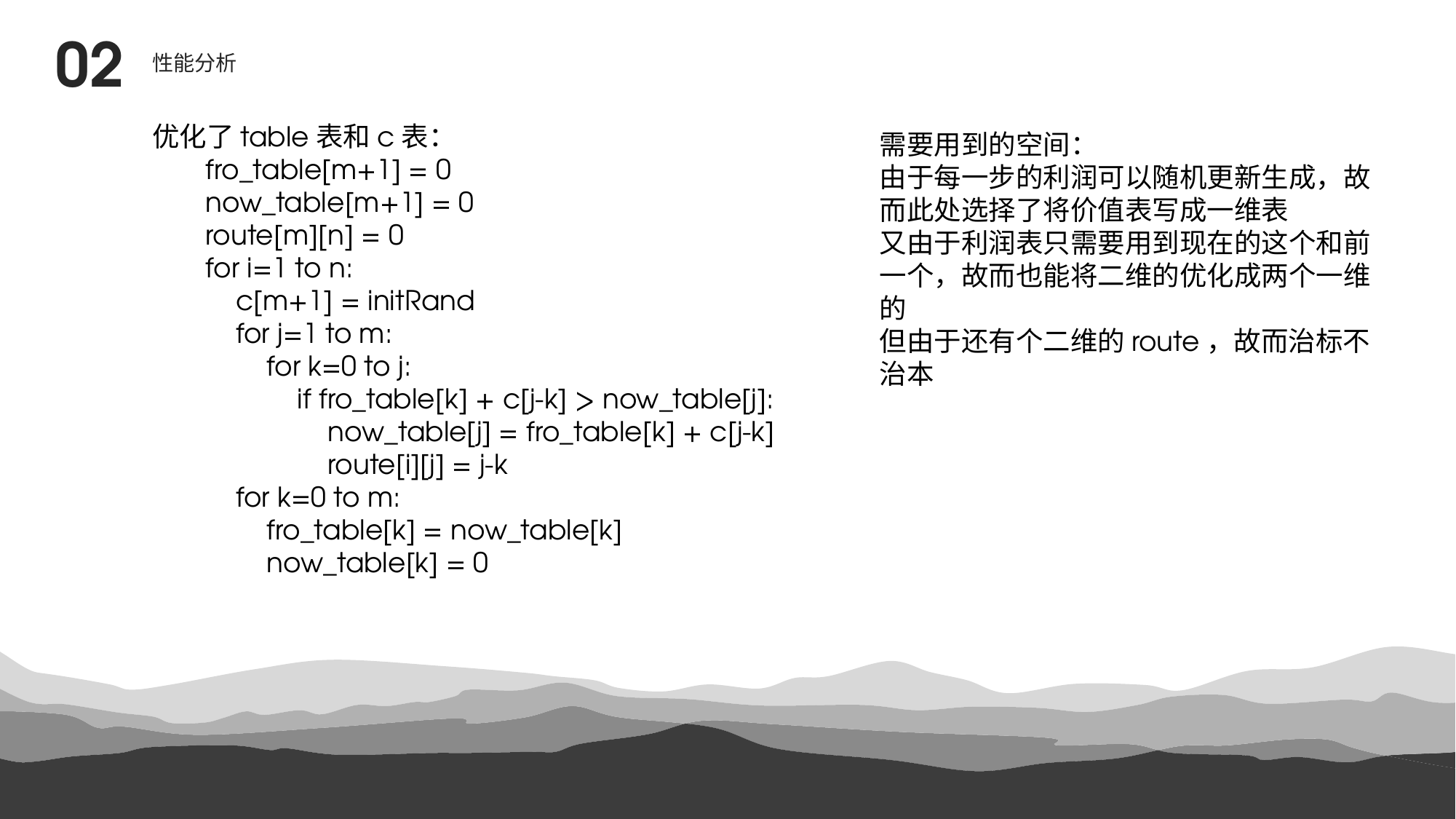

02
性能分析
优化了table表和c表：
       fro_table[m+1] = 0
       now_table[m+1] = 0
       route[m][n] = 0
       for i=1 to n:
           c[m+1] = initRand
           for j=1 to m:
               for k=0 to j:
                   if fro_table[k] + c[j-k] > now_table[j]:
                       now_table[j] = fro_table[k] + c[j-k]
                       route[i][j] = j-k
           for k=0 to m:
               fro_table[k] = now_table[k]
               now_table[k] = 0

需要用到的空间：
由于每一步的利润可以随机更新生成，故而此处选择了将价值表写成一维表
又由于利润表只需要用到现在的这个和前一个，故而也能将二维的优化成两个一维的
但由于还有个二维的route，故而治标不治本